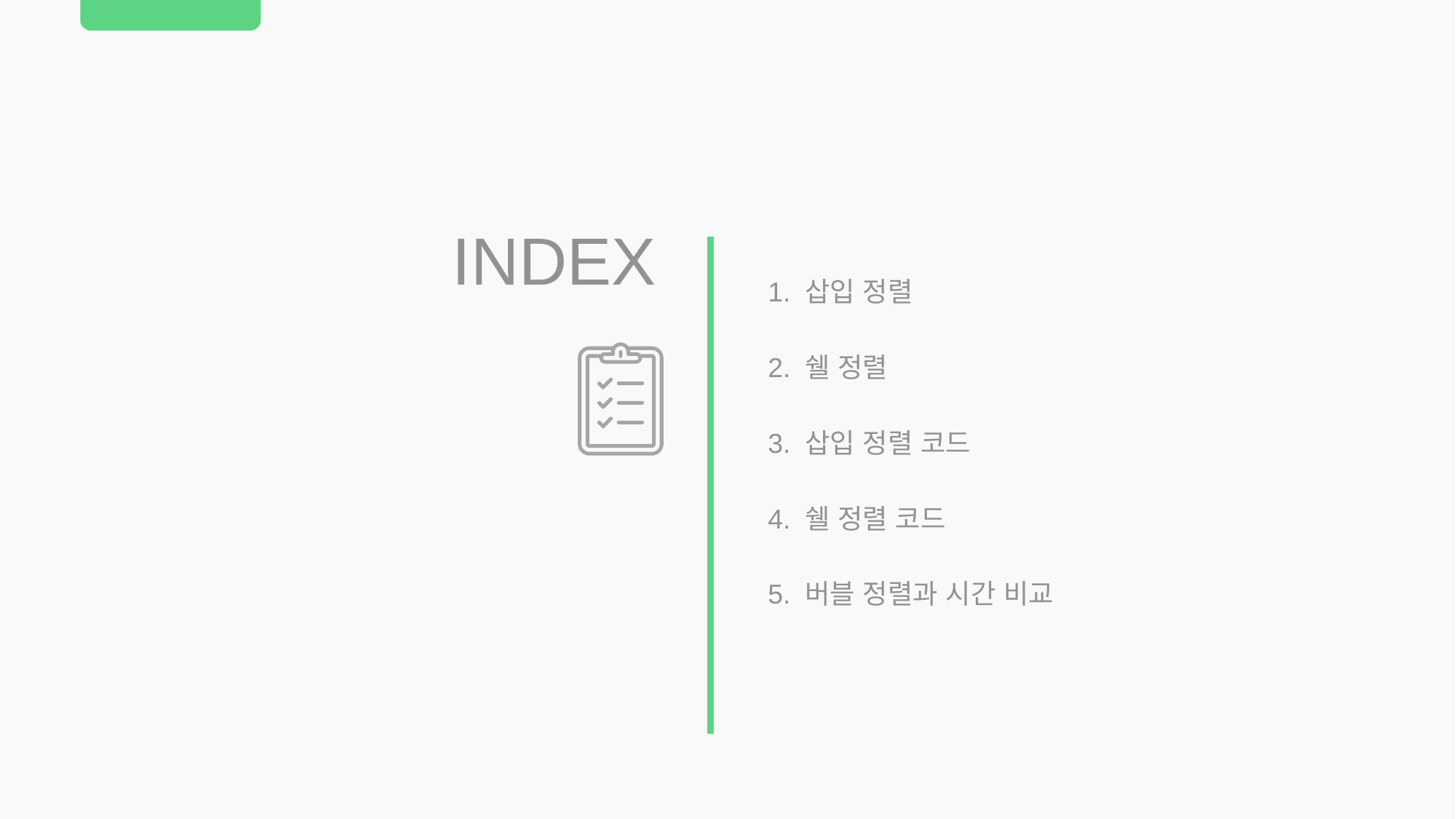

INDEX
1. 삽입 정렬

2. 쉘 정렬
3. 삽입 정렬 코드
4. 쉘 정렬 코드
5. 버블 정렬과 시간 비교